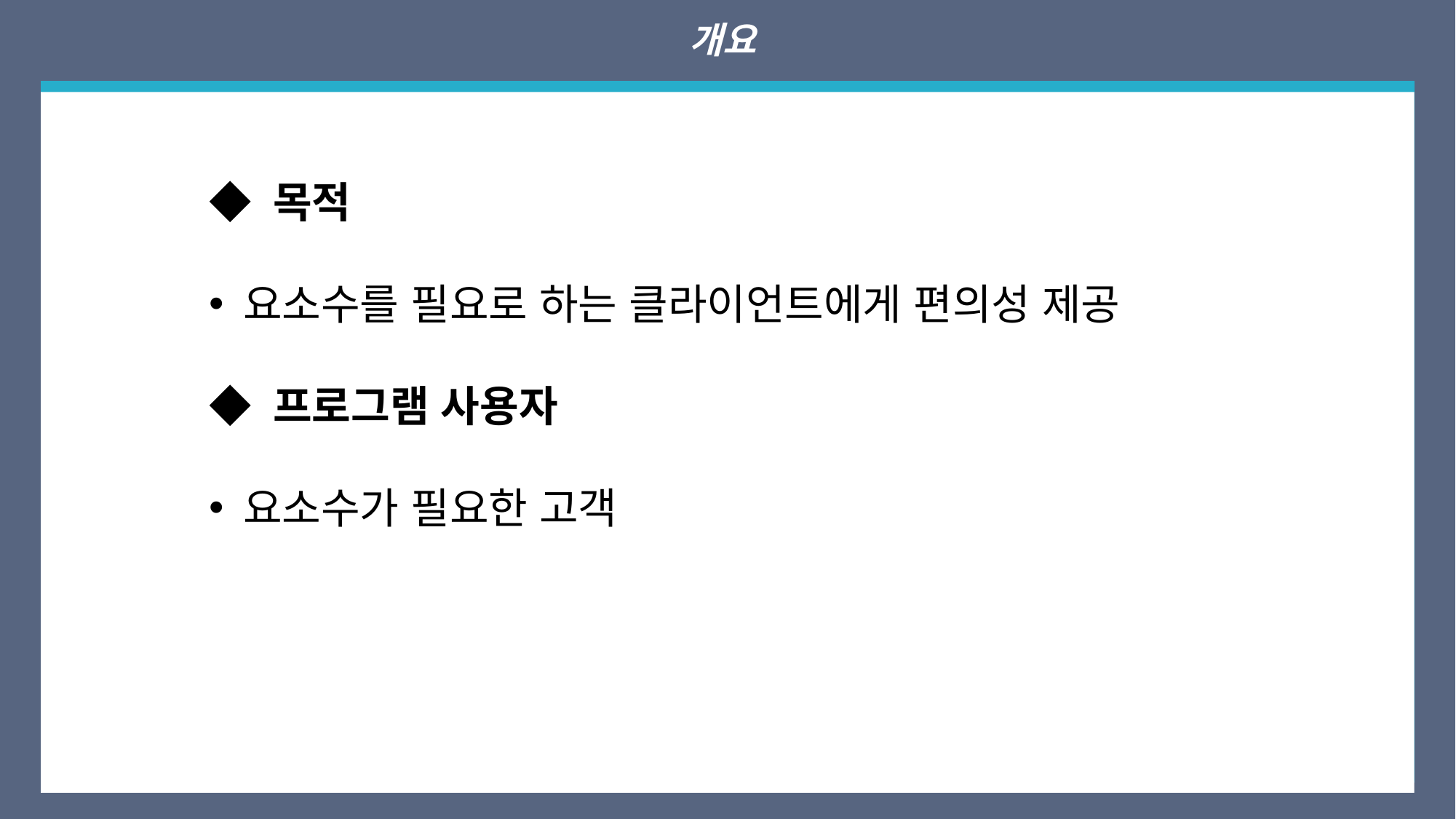

개요

◆ 목적

요소수를 필요로 하는 클라이언트에게 편의성 제공

◆ 프로그램 사용자

요소수가 필요한 고객